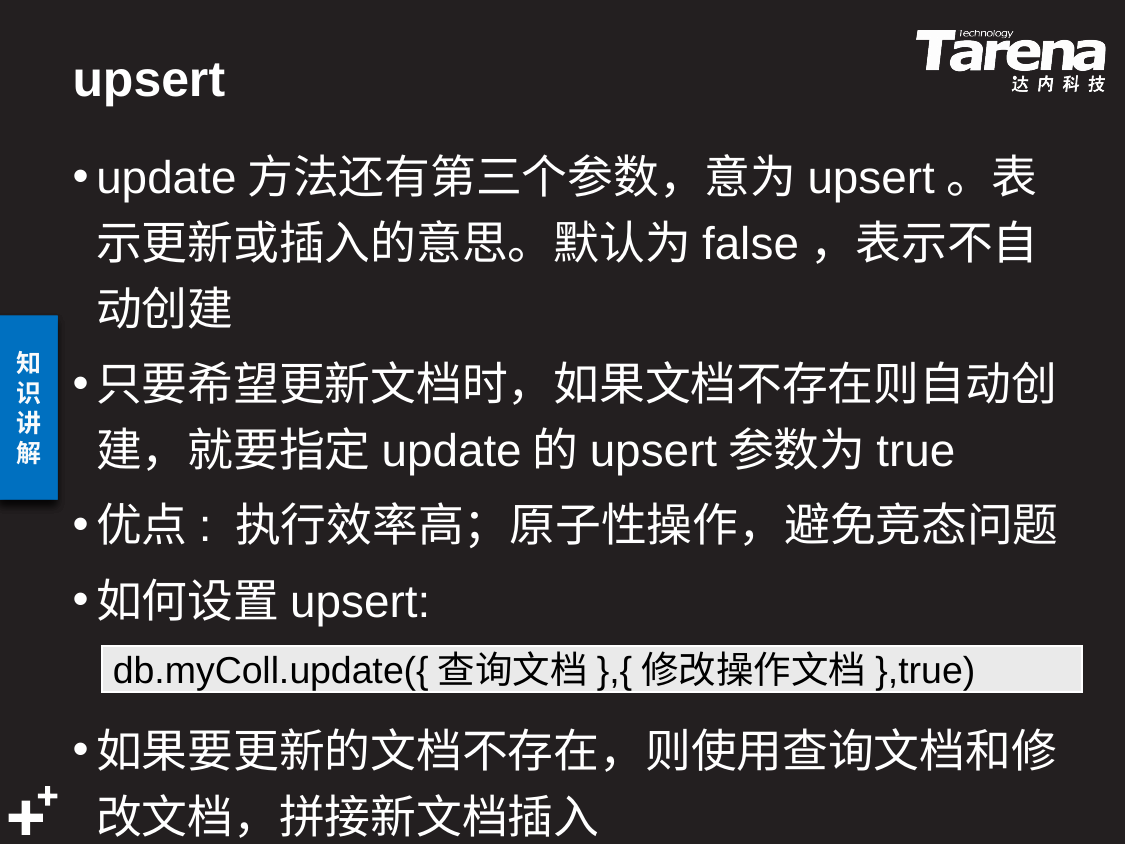

# upsert
update方法还有第三个参数，意为upsert。表示更新或插入的意思。默认为false，表示不自动创建
只要希望更新文档时，如果文档不存在则自动创建，就要指定update的upsert参数为true
优点: 执行效率高；原子性操作，避免竞态问题
如何设置upsert:

如果要更新的文档不存在，则使用查询文档和修改文档，拼接新文档插入
db.myColl.update({查询文档},{修改操作文档},true)